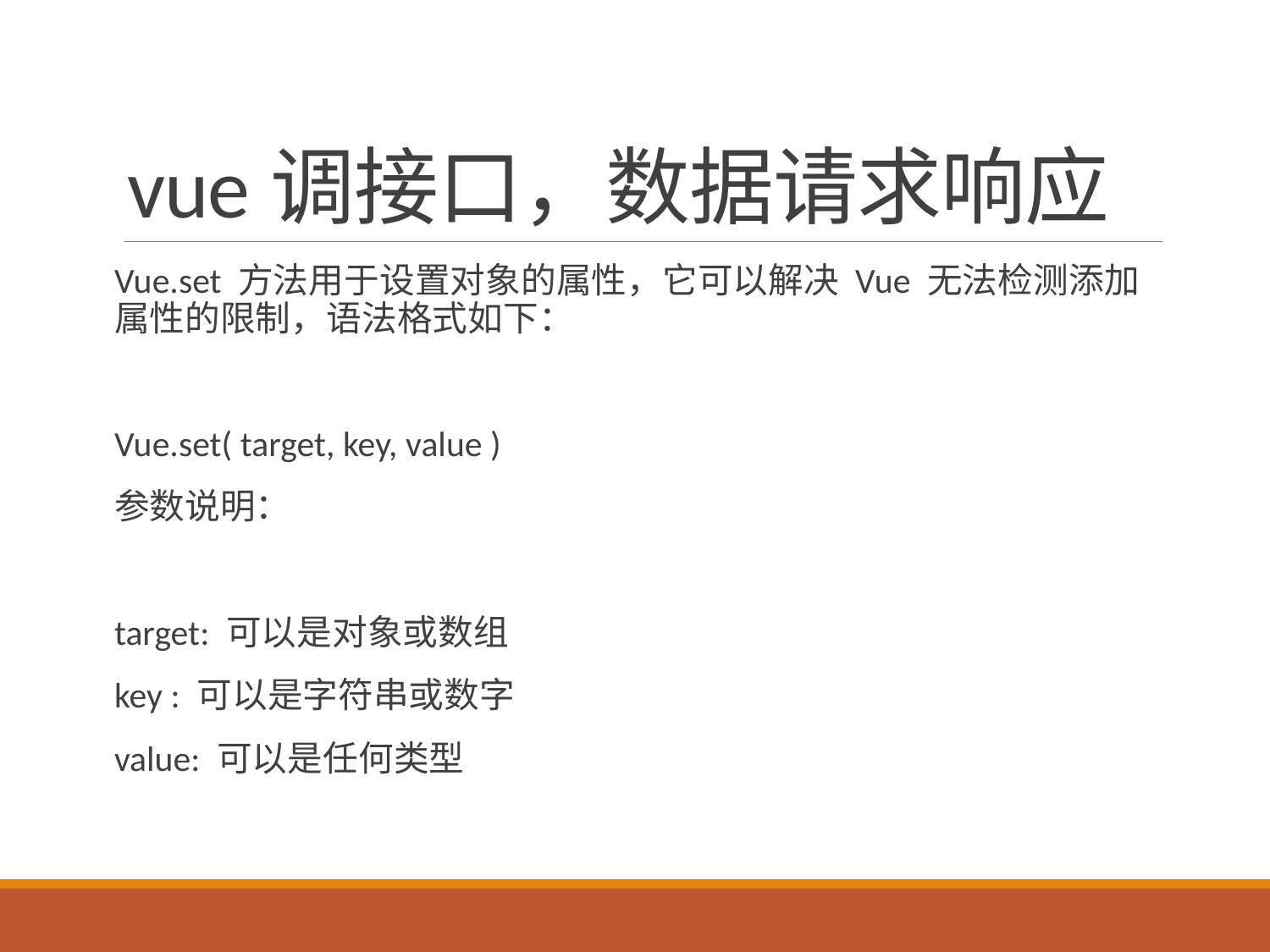

# vue调接口，数据请求响应
Vue.set 方法用于设置对象的属性，它可以解决 Vue 无法检测添加属性的限制，语法格式如下：

Vue.set( target, key, value )
参数说明：

target: 可以是对象或数组
key : 可以是字符串或数字
value: 可以是任何类型